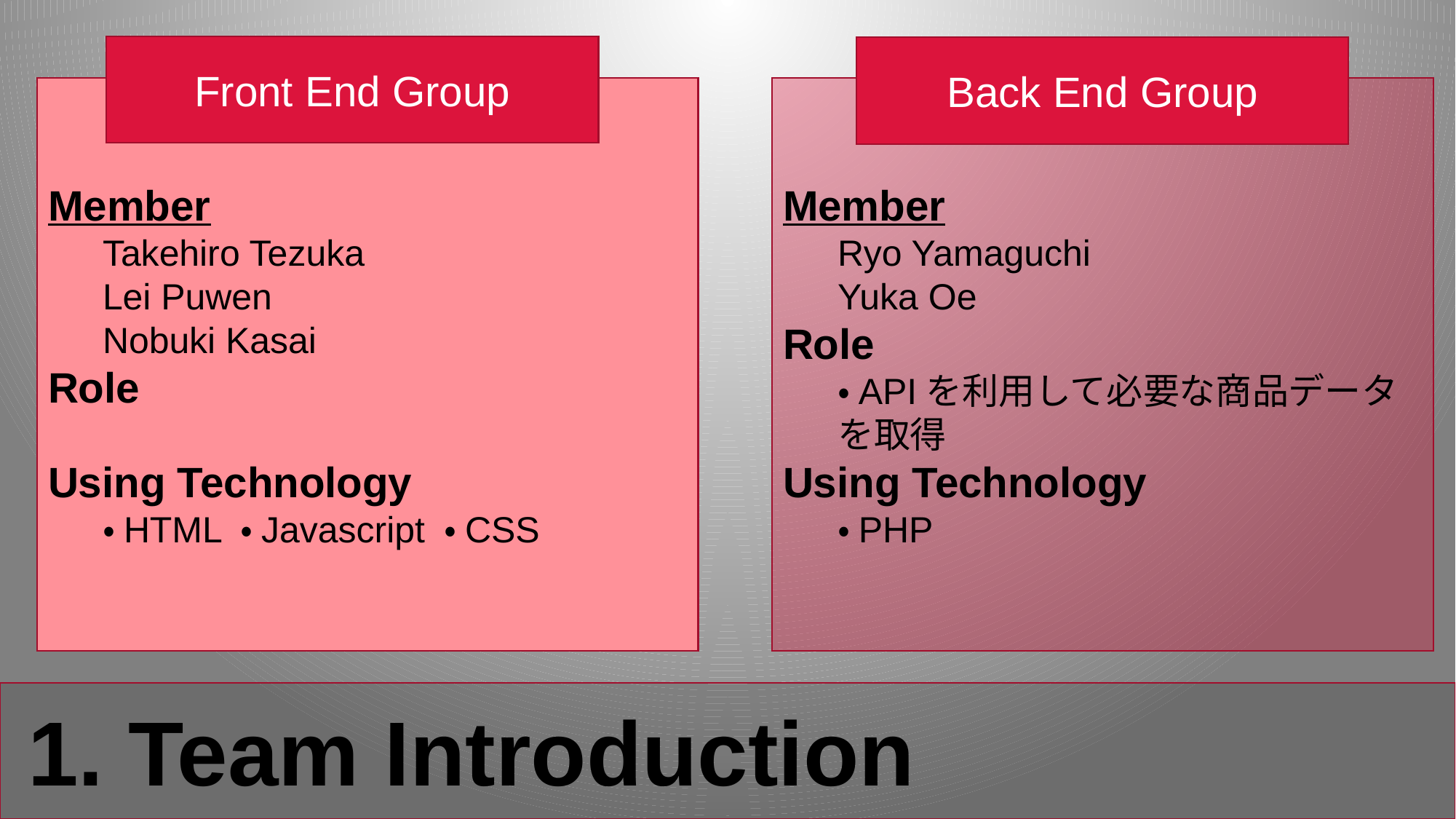

Front End Group
Back End Group
Member
Takehiro Tezuka
Lei Puwen
Nobuki Kasai
Role

Using Technology
・HTML ・Javascript ・CSS
Member
Ryo Yamaguchi
Yuka Oe
Role
・APIを利用して必要な商品データを取得
Using Technology
・PHP
# 1. Team Introduction